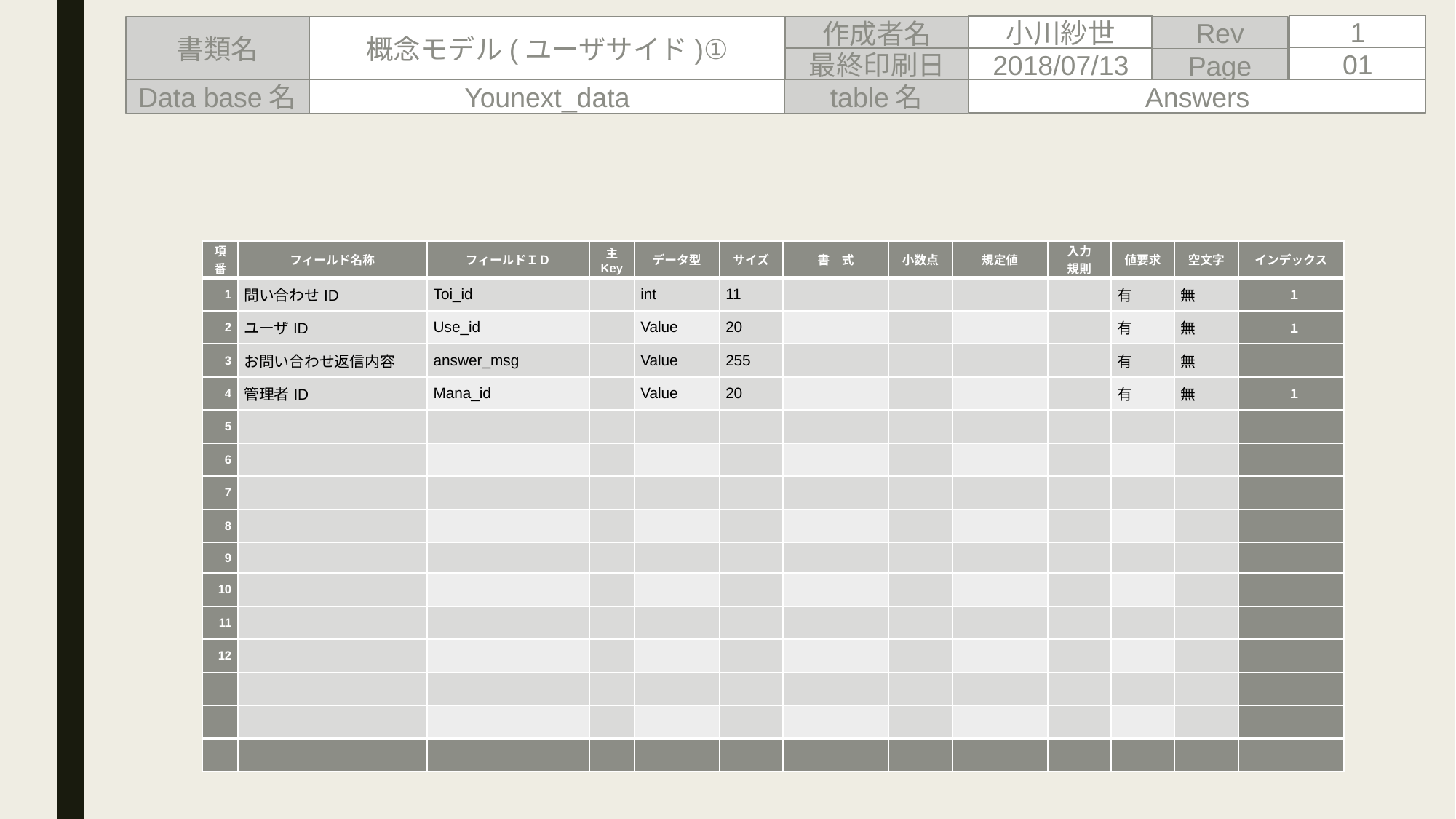

1
小川紗世
Rev
作成者名
概念モデル(ユーザサイド)①
書類名
01
2018/07/13
最終印刷日
Page
Answers
Younext_data
Data base名
table名
| 項 番 | フィールド名称 | フィールドＩＤ | 主 Key | データ型 | サイズ | 書　式 | 小数点 | 規定値 | 入力 規則 | 値要求 | 空文字 | インデックス |
| --- | --- | --- | --- | --- | --- | --- | --- | --- | --- | --- | --- | --- |
| 1 | 問い合わせID | Toi\_id |  | int | 11 |  |  |  |  | 有 | 無 | １ |
| 2 | ユーザID | Use\_id |  | Value | 20 |  |  |  |  | 有 | 無 | １ |
| 3 | お問い合わせ返信内容 | answer\_msg |  | Value | 255 |  |  |  |  | 有 | 無 |  |
| 4 | 管理者ID | Mana\_id |  | Value | 20 |  |  |  |  | 有 | 無 | １ |
| 5 |  |  |  |  |  |  |  |  |  |  |  |  |
| 6 |  |  |  |  |  |  |  |  |  |  |  |  |
| 7 |  |  |  |  |  |  |  |  |  |  |  |  |
| 8 |  |  |  |  |  |  |  |  |  |  |  |  |
| 9 |  |  |  |  |  |  |  |  |  |  |  |  |
| 10 |  |  |  |  |  |  |  |  |  |  |  |  |
| 11 |  |  |  |  |  |  |  |  |  |  |  |  |
| 12 |  |  |  |  |  |  |  |  |  |  |  |  |
|  |  |  |  |  |  |  |  |  |  |  |  |  |
|  |  |  |  |  |  |  |  |  |  |  |  |  |
|  |  |  |  |  |  |  |  |  |  |  |  |  |